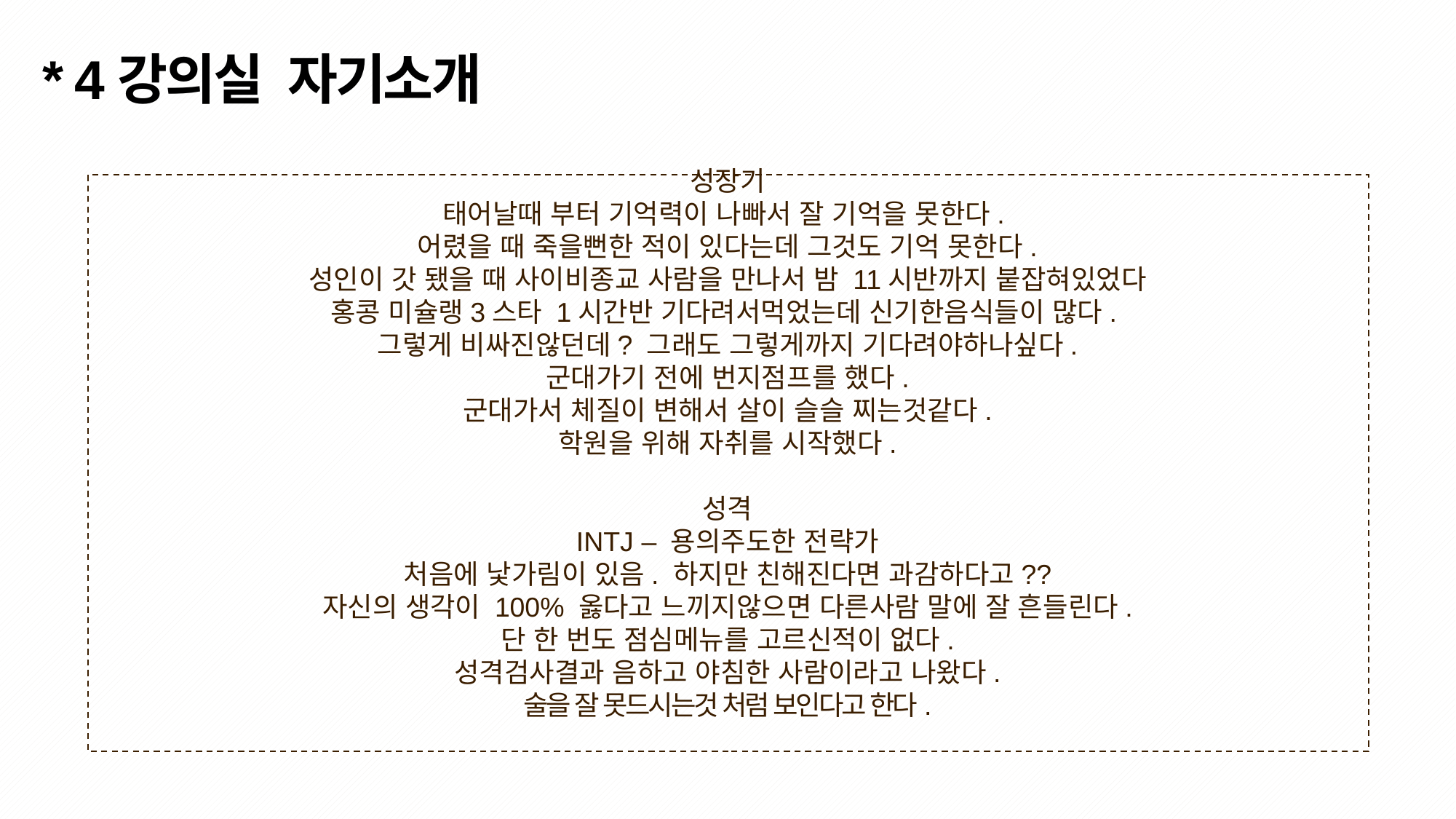

성장기
태어날때 부터 기억력이 나빠서 잘 기억을 못한다.
어렸을 때 죽을뻔한 적이 있다는데 그것도 기억 못한다.
성인이 갓 됐을 때 사이비종교 사람을 만나서 밤 11시반까지 붙잡혀있었다
홍콩 미슐랭3스타 1시간반 기다려서먹었는데 신기한음식들이 많다.
그렇게 비싸진않던데? 그래도 그렇게까지 기다려야하나싶다.
군대가기 전에 번지점프를 했다.
군대가서 체질이 변해서 살이 슬슬 찌는것같다.
학원을 위해 자취를 시작했다.

성격
INTJ – 용의주도한 전략가
처음에 낯가림이 있음. 하지만 친해진다면 과감하다고??
자신의 생각이 100% 옳다고 느끼지않으면 다른사람 말에 잘 흔들린다.
단 한 번도 점심메뉴를 고르신적이 없다.
성격검사결과 음하고 야침한 사람이라고 나왔다.
술을 잘 못드시는것 처럼 보인다고 한다.
* 4강의실  자기소개